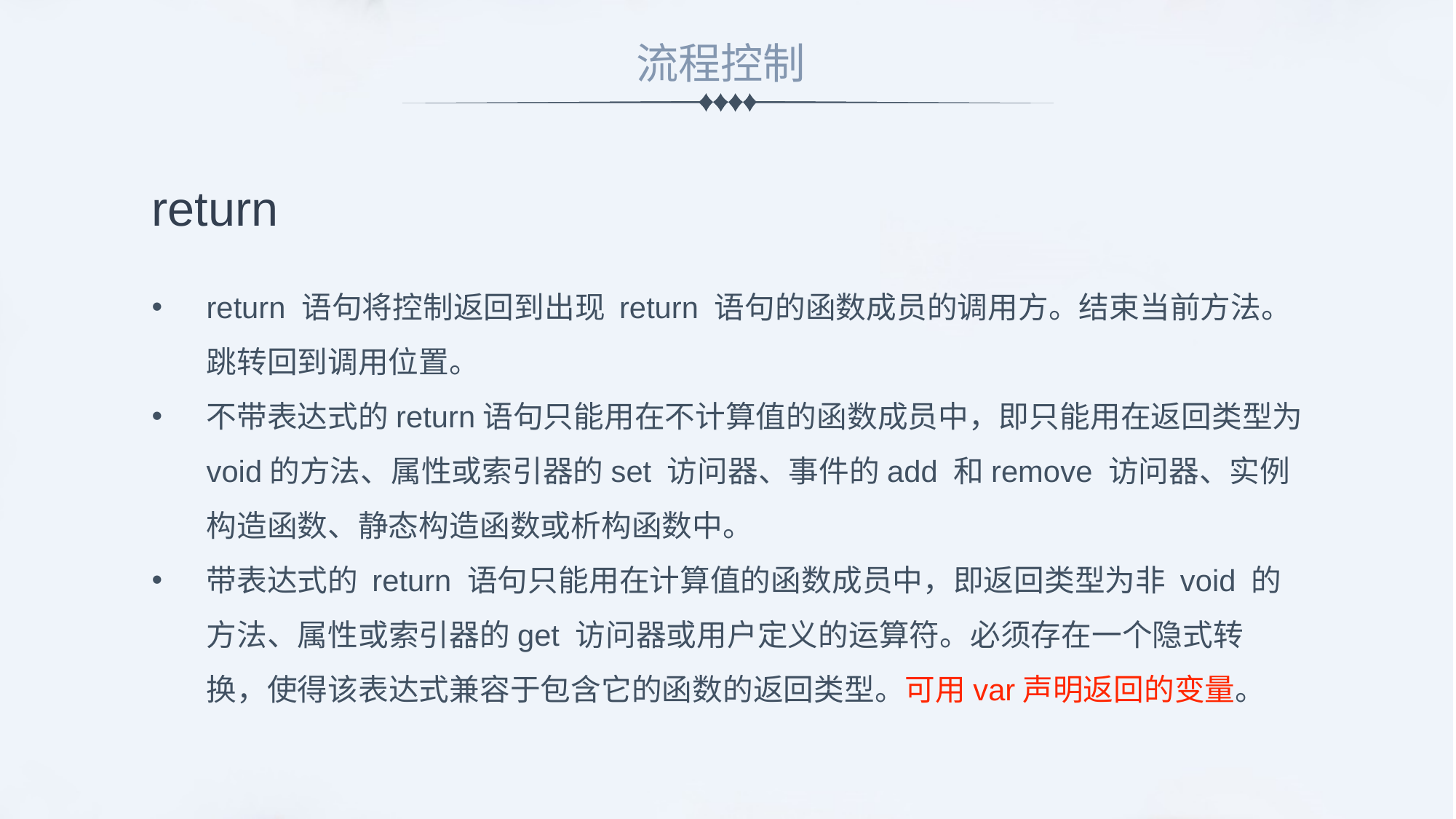

return
return 语句将控制返回到出现 return 语句的函数成员的调用方。结束当前方法。跳转回到调用位置。
不带表达式的return语句只能用在不计算值的函数成员中，即只能用在返回类型为void的方法、属性或索引器的set 访问器、事件的add 和remove 访问器、实例构造函数、静态构造函数或析构函数中。
带表达式的 return 语句只能用在计算值的函数成员中，即返回类型为非 void 的方法、属性或索引器的get 访问器或用户定义的运算符。必须存在一个隐式转换，使得该表达式兼容于包含它的函数的返回类型。可用var声明返回的变量。